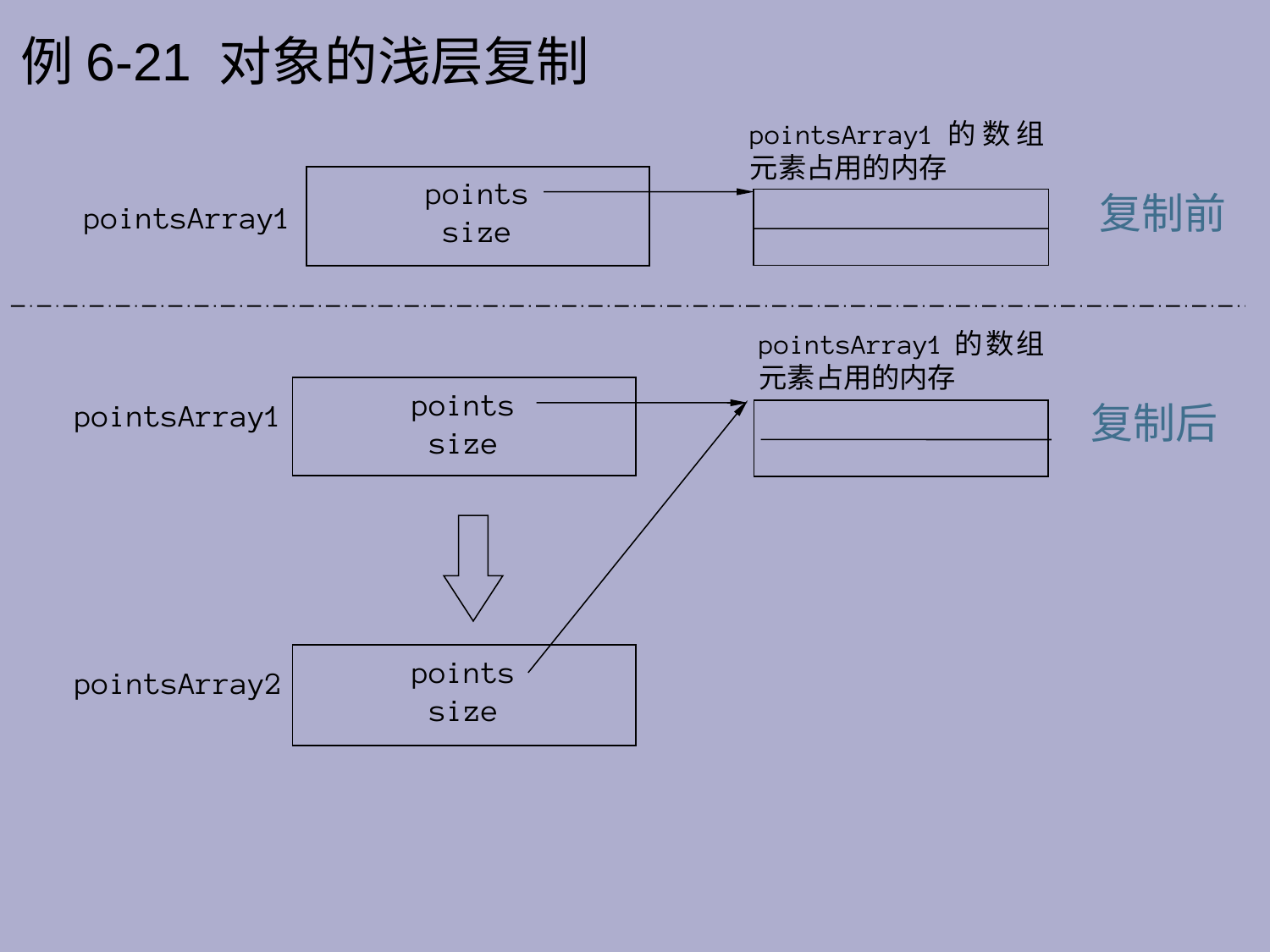

# 例6-21 对象的浅层复制
pointsArray1的数组元素占用的内存
points
size

pointsArray1
复制前

pointsArray1的数组元素占用的内存

points
size
pointsArray1

points
size
pointsArray2
复制后